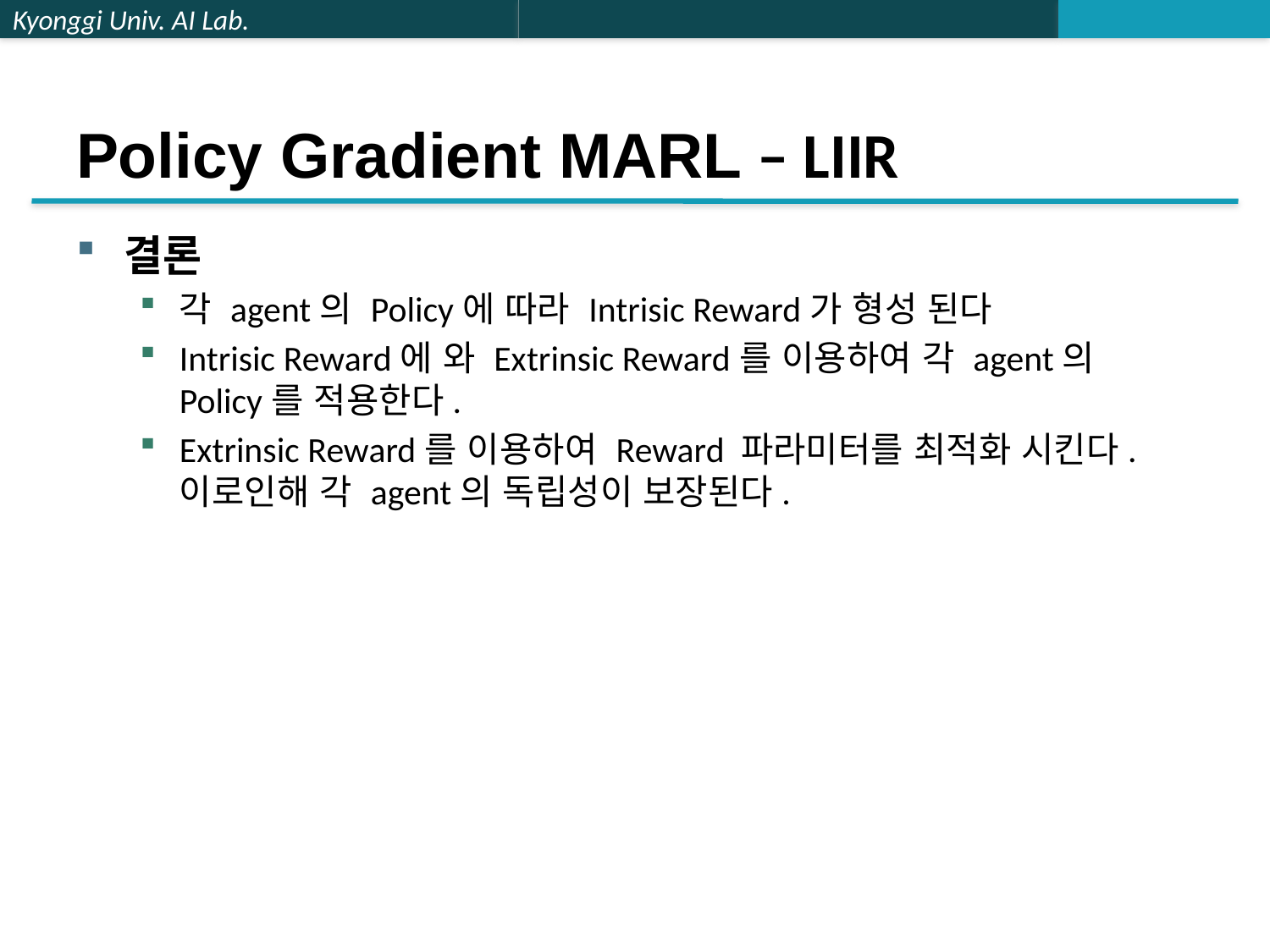

# Policy Gradient MARL – LIIR
결론
각 agent의 Policy에 따라 Intrisic Reward가 형성 된다
Intrisic Reward에 와 Extrinsic Reward를 이용하여 각 agent의 Policy를 적용한다.
Extrinsic Reward를 이용하여 Reward 파라미터를 최적화 시킨다. 이로인해 각 agent의 독립성이 보장된다.